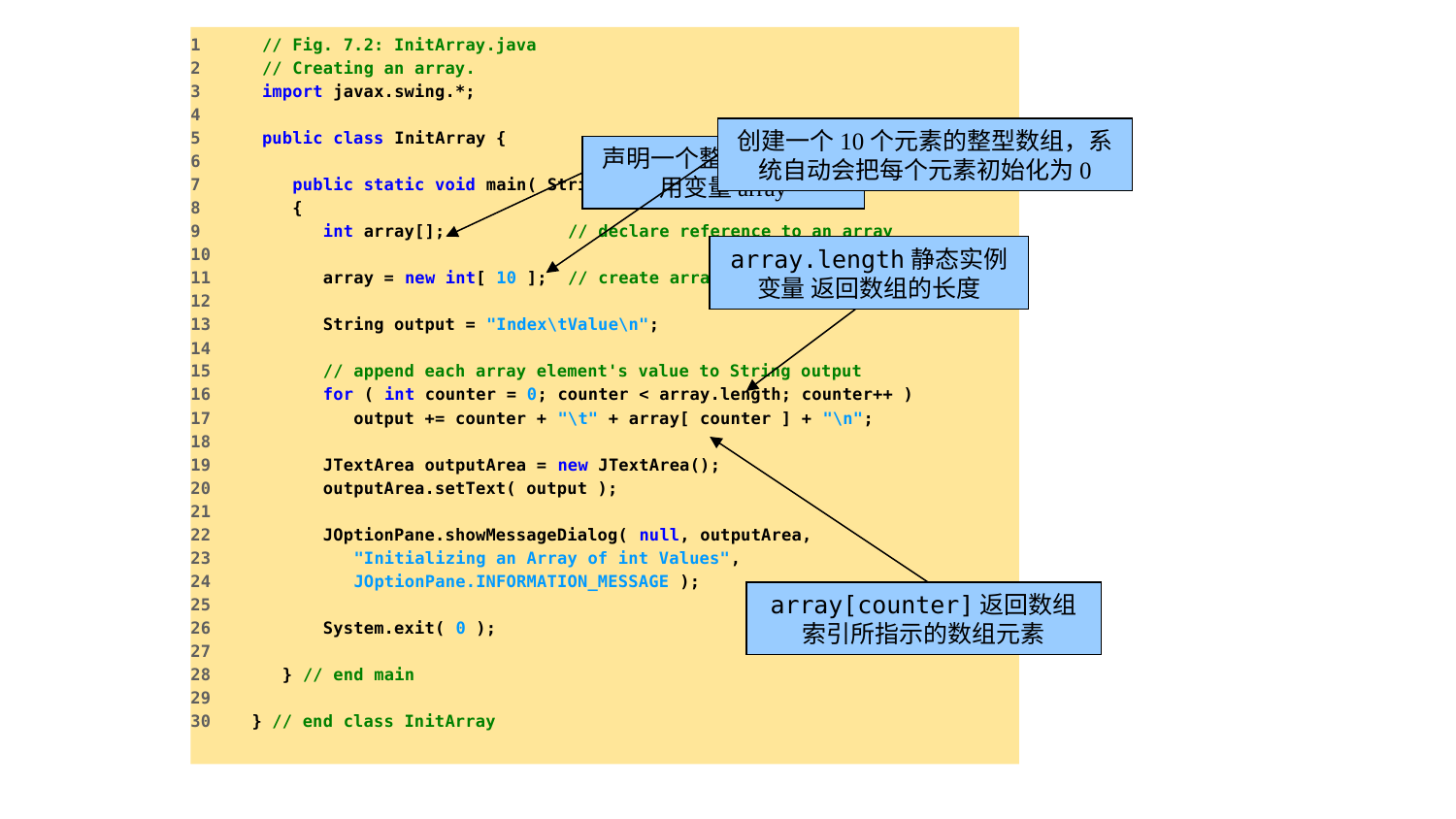

1      // Fig. 7.2: InitArray.java
2      // Creating an array.
3      import javax.swing.*;
4
5      public class InitArray {
6
7         public static void main( String args[] )
8         {
9            int array[];            // declare reference to an array
10
11           array = new int[ 10 ];  // create array
12
13           String output = "Index\tValue\n";
14
15           // append each array element's value to String output
16           for ( int counter = 0; counter < array.length; counter++ )
17              output += counter + "\t" + array[ counter ] + "\n";
18
19           JTextArea outputArea = new JTextArea();
20           outputArea.setText( output );
21
22           JOptionPane.showMessageDialog( null, outputArea,
23              "Initializing an Array of int Values",
24              JOptionPane.INFORMATION_MESSAGE );
25
26           System.exit( 0 );
27
28       } // end main
29
30    } // end class InitArray

创建一个10个元素的整型数组，系统自动会把每个元素初始化为0

声明一个整型数组的引用变量array

array.length静态实例变量 返回数组的长度

array[counter]返回数组索引所指示的数组元素